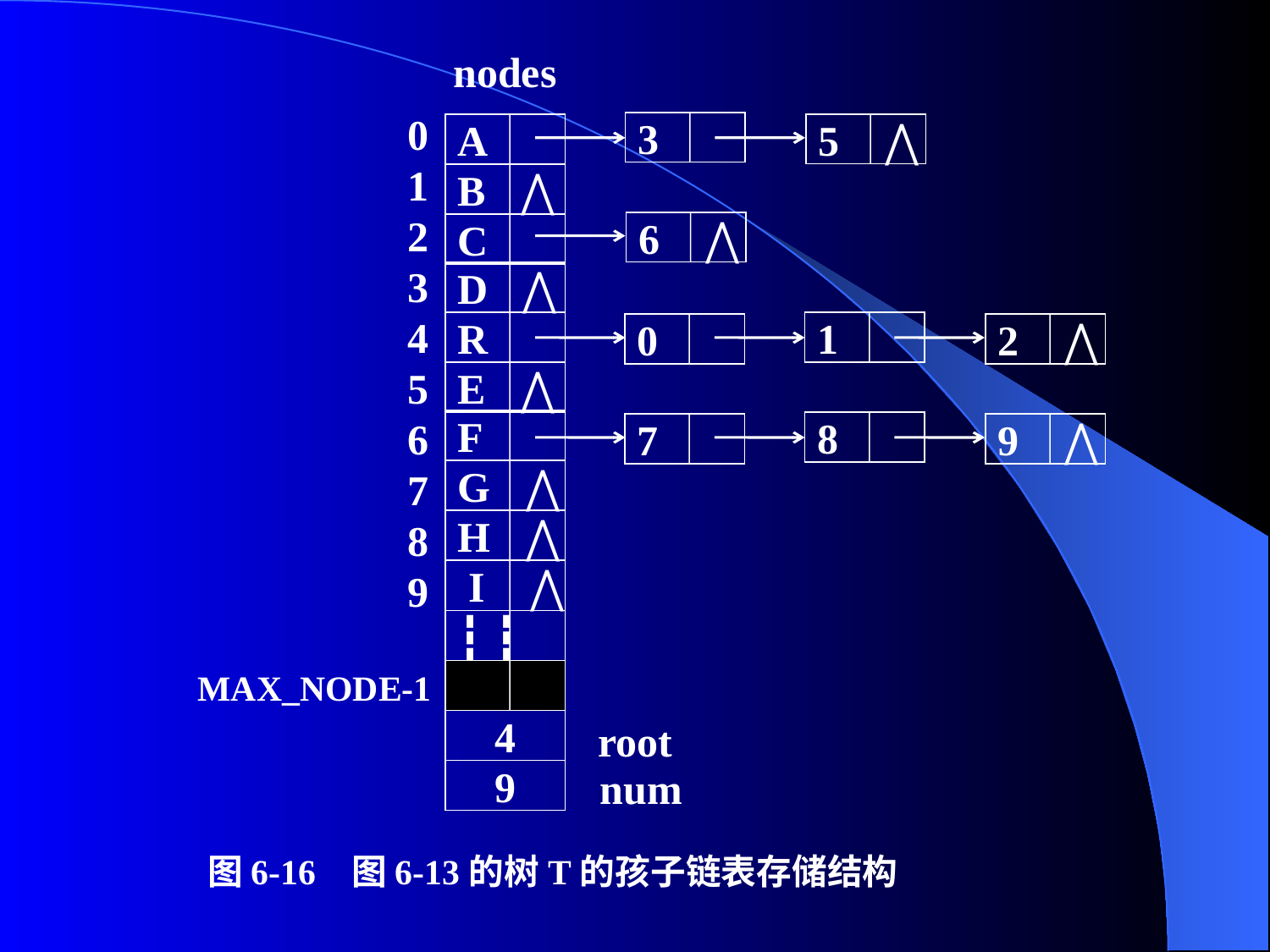

nodes
3

5    ⋀

A

B   ⋀

C

D   ⋀

R

E   ⋀

F

G   ⋀

H   ⋀

 I    ⋀

┇ ┇

4
9
0
1
2
3
4
5
6
7
8
9
6    ⋀

1

0

2    ⋀

8

7

9    ⋀

MAX_NODE-1
root
num
图6-16   图6-13的树T的孩子链表存储结构